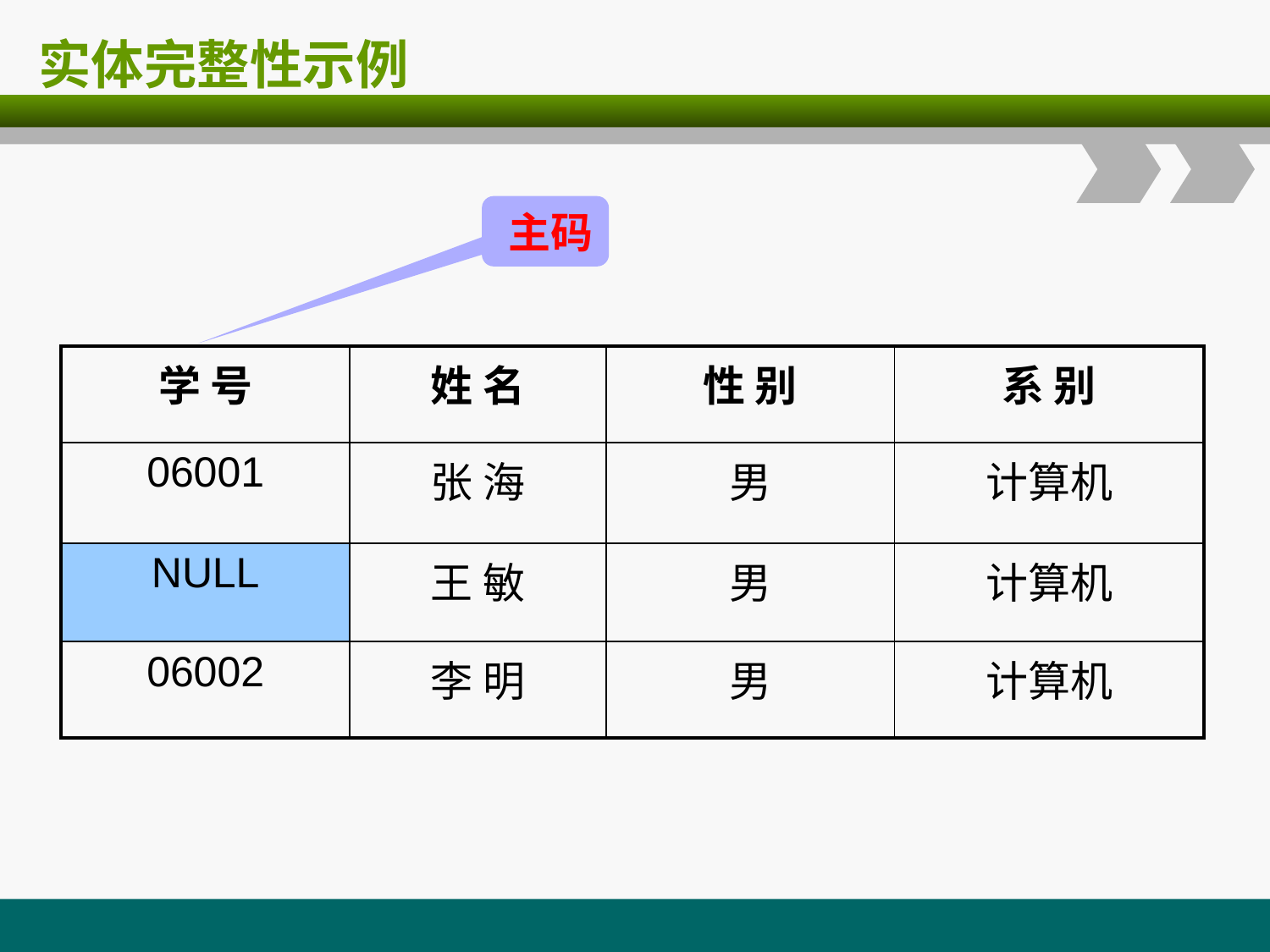

# 实体完整性示例
主码
| 学 号 | 姓 名 | 性 别 | 系 别 |
| --- | --- | --- | --- |
| 06001 | 张 海 | 男 | 计算机 |
| NULL | 王 敏 | 男 | 计算机 |
| 06002 | 李 明 | 男 | 计算机 |